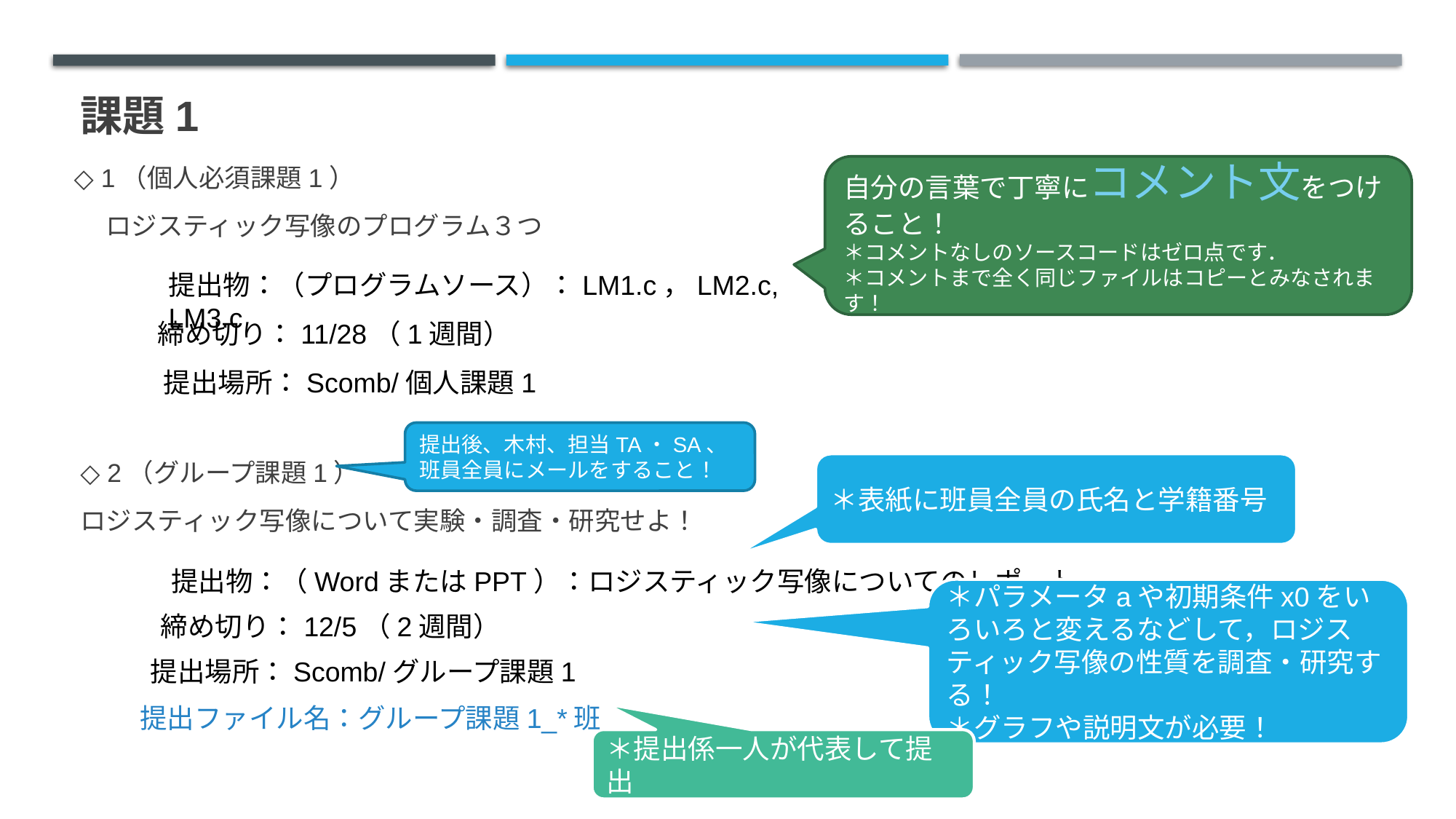

# 課題1
◇ 1（個人必須課題1）
　 ロジスティック写像のプログラム３つ
自分の言葉で丁寧にコメント文をつけること！
＊コメントなしのソースコードはゼロ点です．
＊コメントまで全く同じファイルはコピーとみなされます！
提出物：（プログラムソース）：LM1.c，LM2.c, LM3.c
締め切り：11/28（1週間）
提出場所：Scomb/個人課題1
提出後、木村、担当TA・SA、班員全員にメールをすること！
◇ 2（グループ課題1）
ロジスティック写像について実験・調査・研究せよ！
＊表紙に班員全員の氏名と学籍番号
提出物：（WordまたはPPT）：ロジスティック写像についてのレポート
＊パラメータaや初期条件x0をいろいろと変えるなどして，ロジスティック写像の性質を調査・研究する！
＊グラフや説明文が必要！
締め切り：12/5（2週間）
提出場所：Scomb/グループ課題1
提出ファイル名：グループ課題1_*班
＊提出係一人が代表して提出